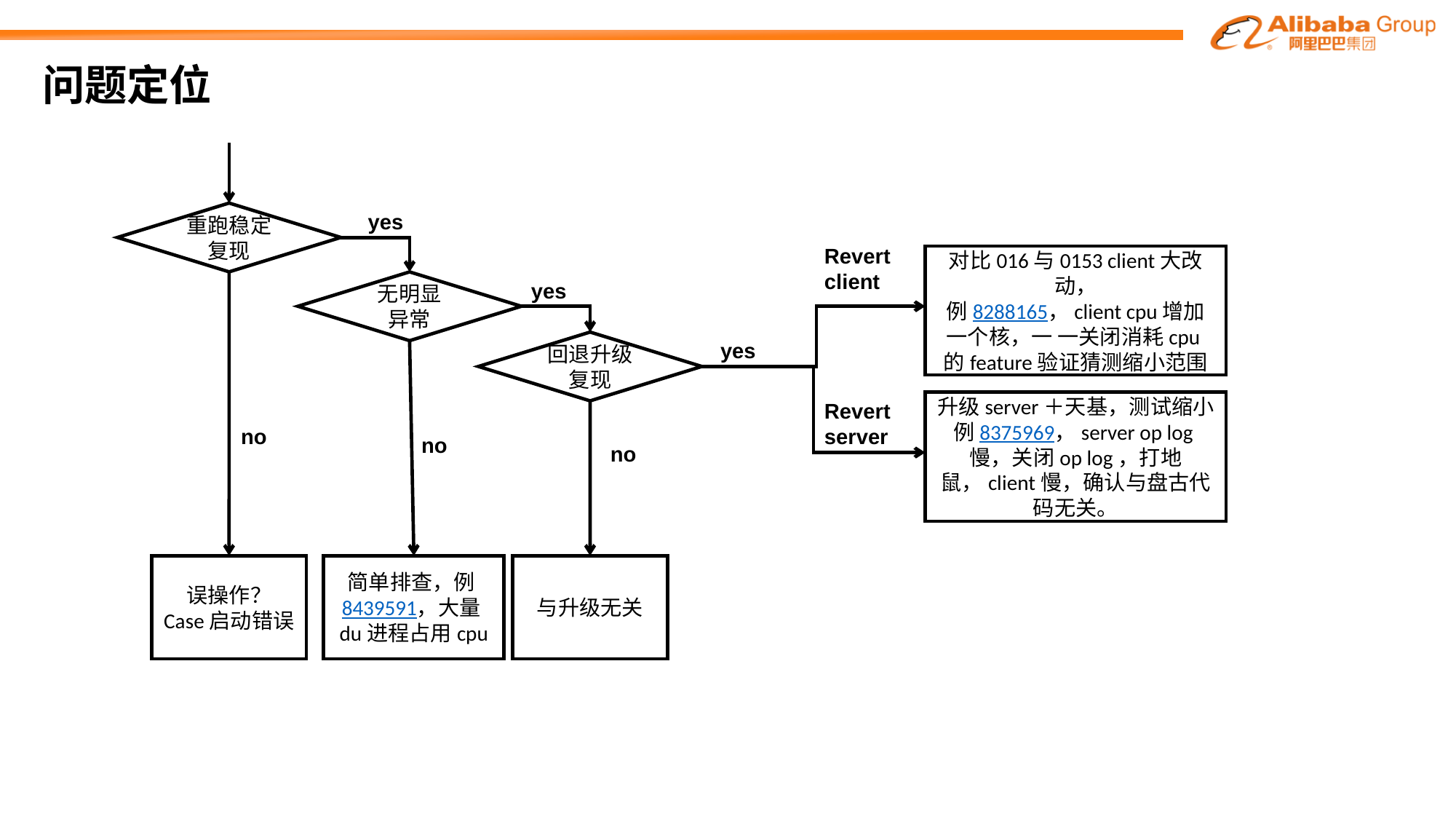

# 问题定位
重跑稳定复现
yes
Revert
client
对比016与0153 client大改动，
例8288165，client cpu增加一个核，一 一关闭消耗cpu的feature验证猜测缩小范围
无明显
异常
yes
回退升级复现
yes
Revert
server
升级server＋天基，测试缩小
例8375969，server op log慢，关闭op log，打地鼠，client慢，确认与盘古代码无关。
no
no
no
误操作？
Case启动错误
简单排查，例8439591，大量du进程占用cpu
与升级无关